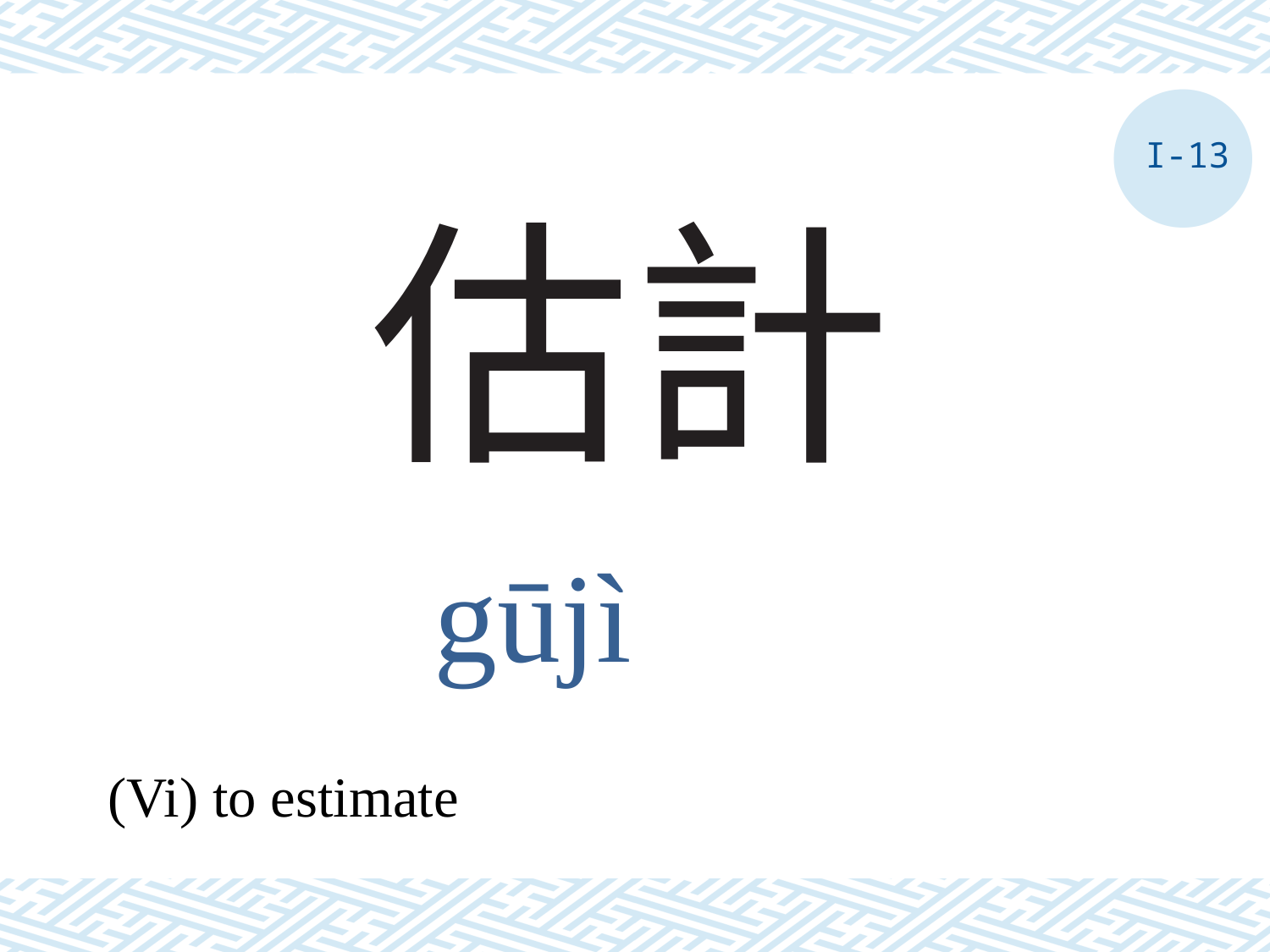

I-13

# 估計
gūjì
(Vi) to estimate